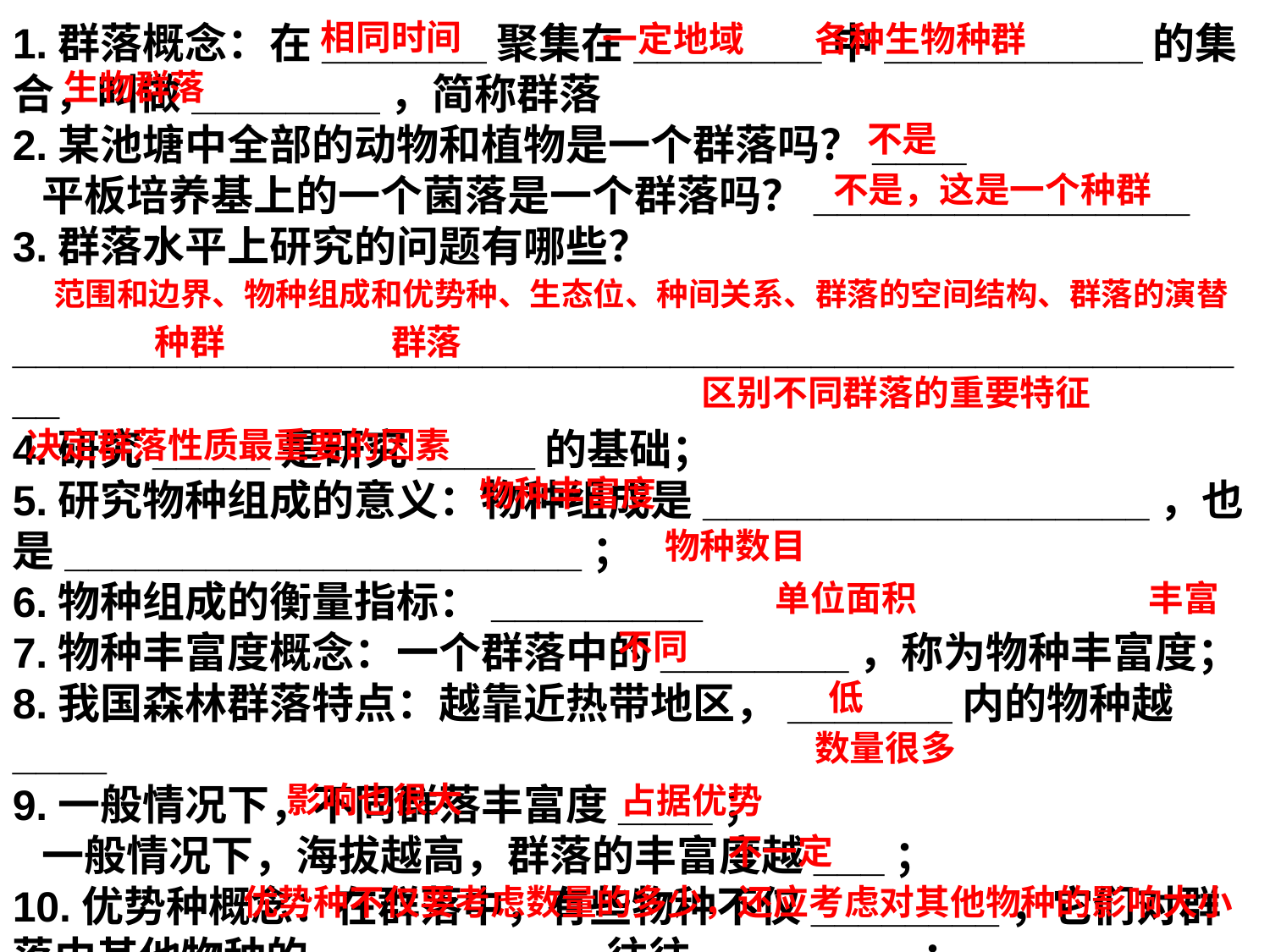

相同时间
各种生物种群
一定地域
1.群落概念：在_______聚集在________中___________的集合，叫做________，简称群落
2.某池塘中全部的动物和植物是一个群落吗？____
  平板培养基上的一个菌落是一个群落吗？________________
3.群落水平上研究的问题有哪些？
  ______________________________________________________
4.研究_____是研究_____的基础；
5.研究物种组成的意义：物种组成是___________________，也是______________________；
6.物种组成的衡量指标：_________
7.物种丰富度概念：一个群落中的________，称为物种丰富度；
8.我国森林群落特点：越靠近热带地区，_______内的物种越____
9.一般情况下，不同群落丰富度____；
  一般情况下，海拔越高，群落的丰富度越___；
10.优势种概念：在群落中，有些物种不仅________，它们对群落中其他物种的__________，往往_________；
11.优势种一定是数量最多的物种吗？_______
   为什么？______________________________________________
生物群落
不是
不是，这是一个种群
范围和边界、物种组成和优势种、生态位、种间关系、群落的空间结构、群落的演替
种群
群落
区别不同群落的重要特征
决定群落性质最重要的因素
物种丰富度
物种数目
单位面积
丰富
不同
低
数量很多
影响也很大
占据优势
不一定
优势种不仅要考虑数量的多少，还应考虑对其他物种的影响大小